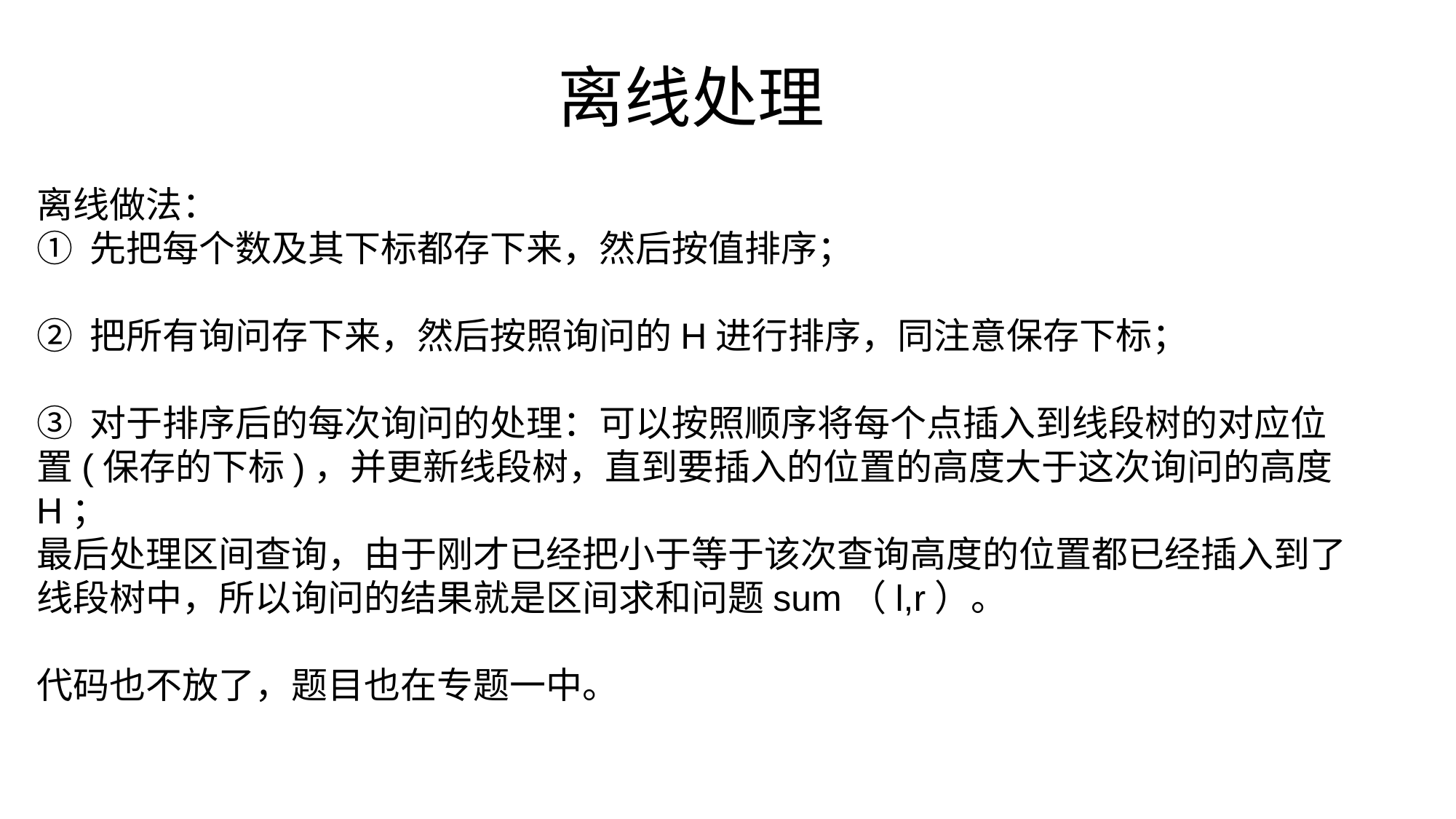

离线处理
离线做法：
① 先把每个数及其下标都存下来，然后按值排序；

② 把所有询问存下来，然后按照询问的H进行排序，同注意保存下标；

③ 对于排序后的每次询问的处理：可以按照顺序将每个点插入到线段树的对应位置(保存的下标)，并更新线段树，直到要插入的位置的高度大于这次询问的高度H；
最后处理区间查询，由于刚才已经把小于等于该次查询高度的位置都已经插入到了线段树中，所以询问的结果就是区间求和问题sum（l,r）。

代码也不放了，题目也在专题一中。